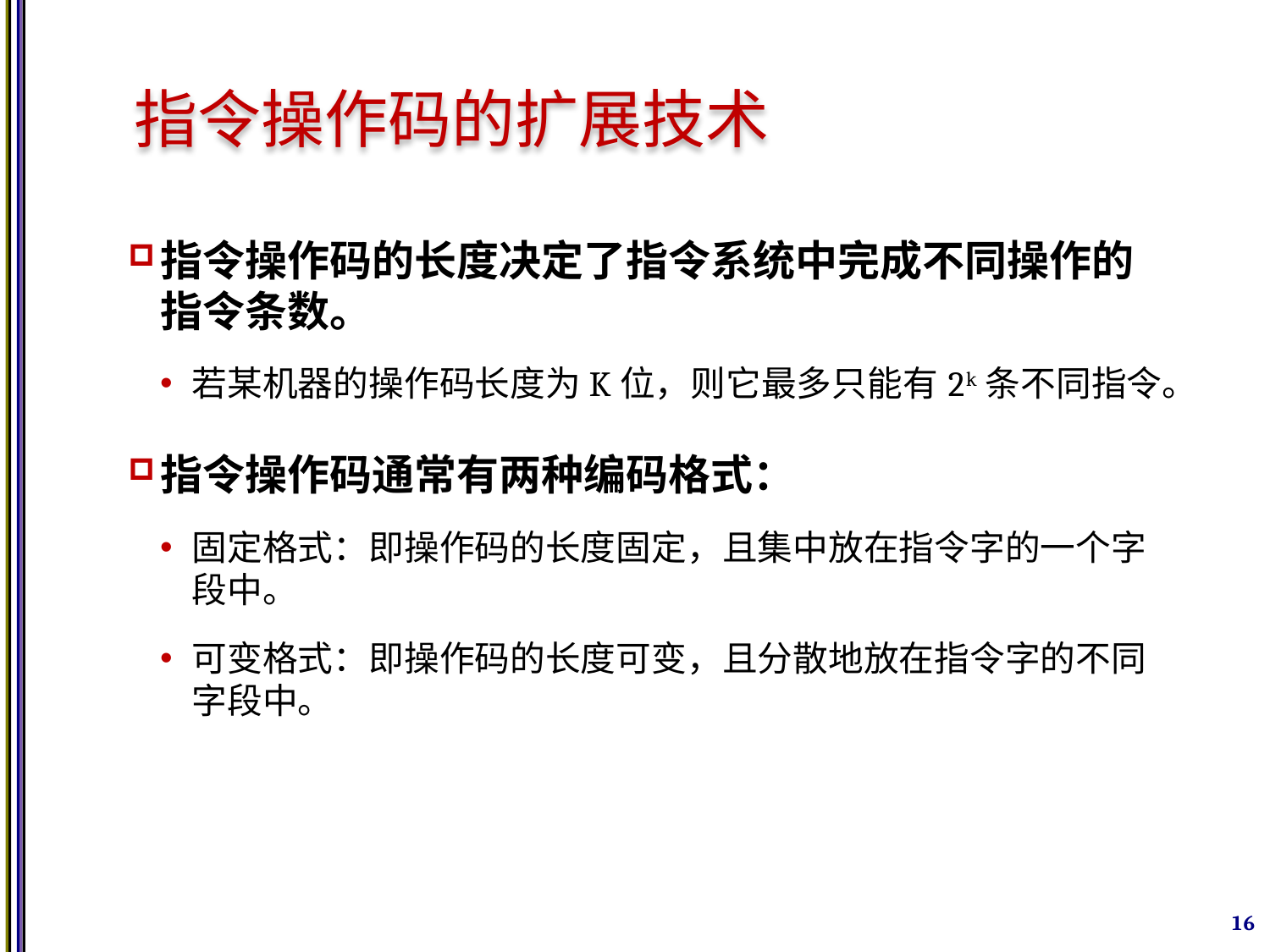

# 指令操作码的扩展技术
指令操作码的长度决定了指令系统中完成不同操作的指令条数。
若某机器的操作码长度为K位，则它最多只能有2k条不同指令。
指令操作码通常有两种编码格式：
固定格式：即操作码的长度固定，且集中放在指令字的一个字段中。
可变格式：即操作码的长度可变，且分散地放在指令字的不同字段中。
16